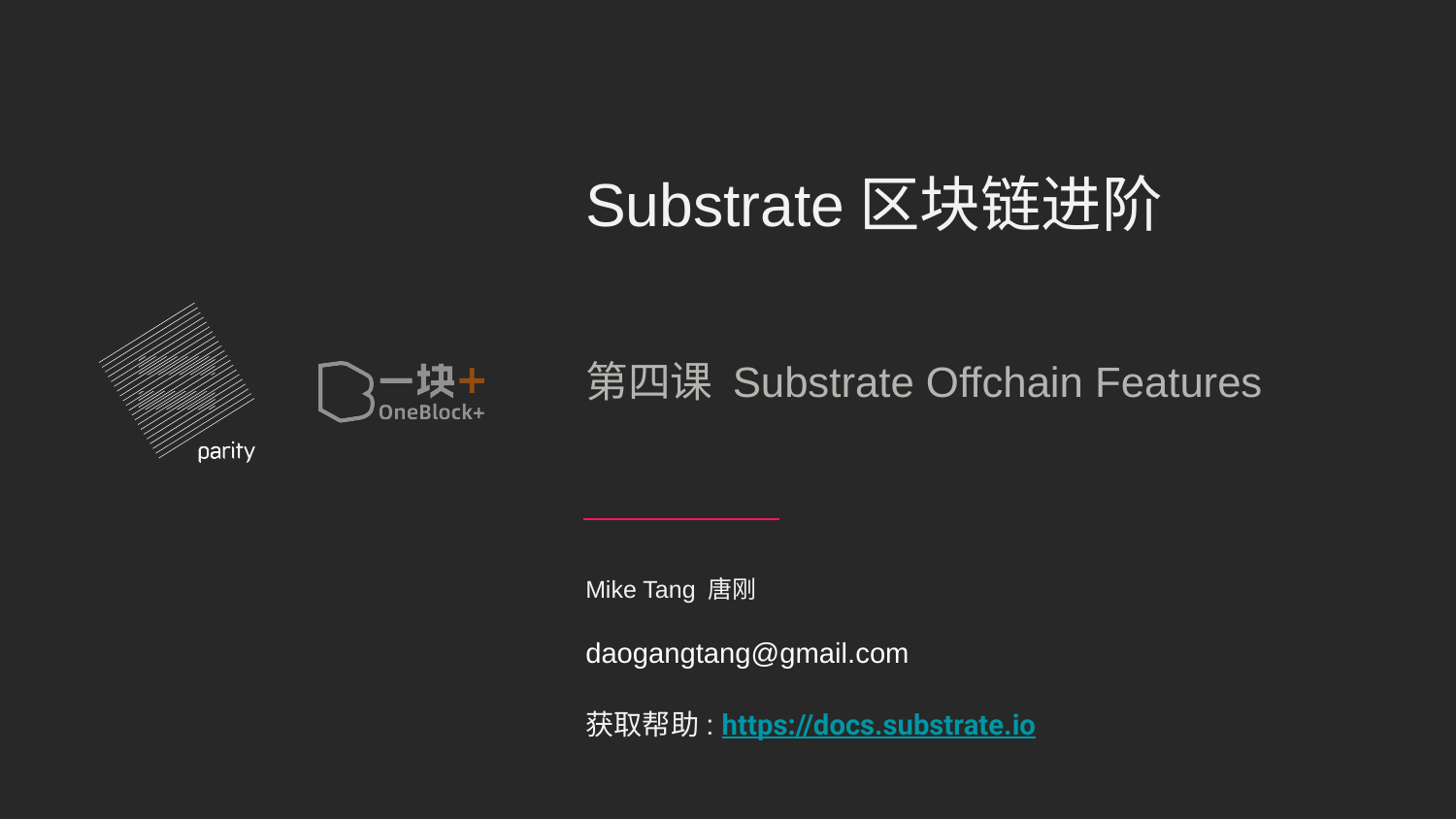

Substrate区块链进阶

第四课 Substrate Offchain Features

Mike Tang 唐刚
daogangtang@gmail.com
获取帮助: https://docs.substrate.io